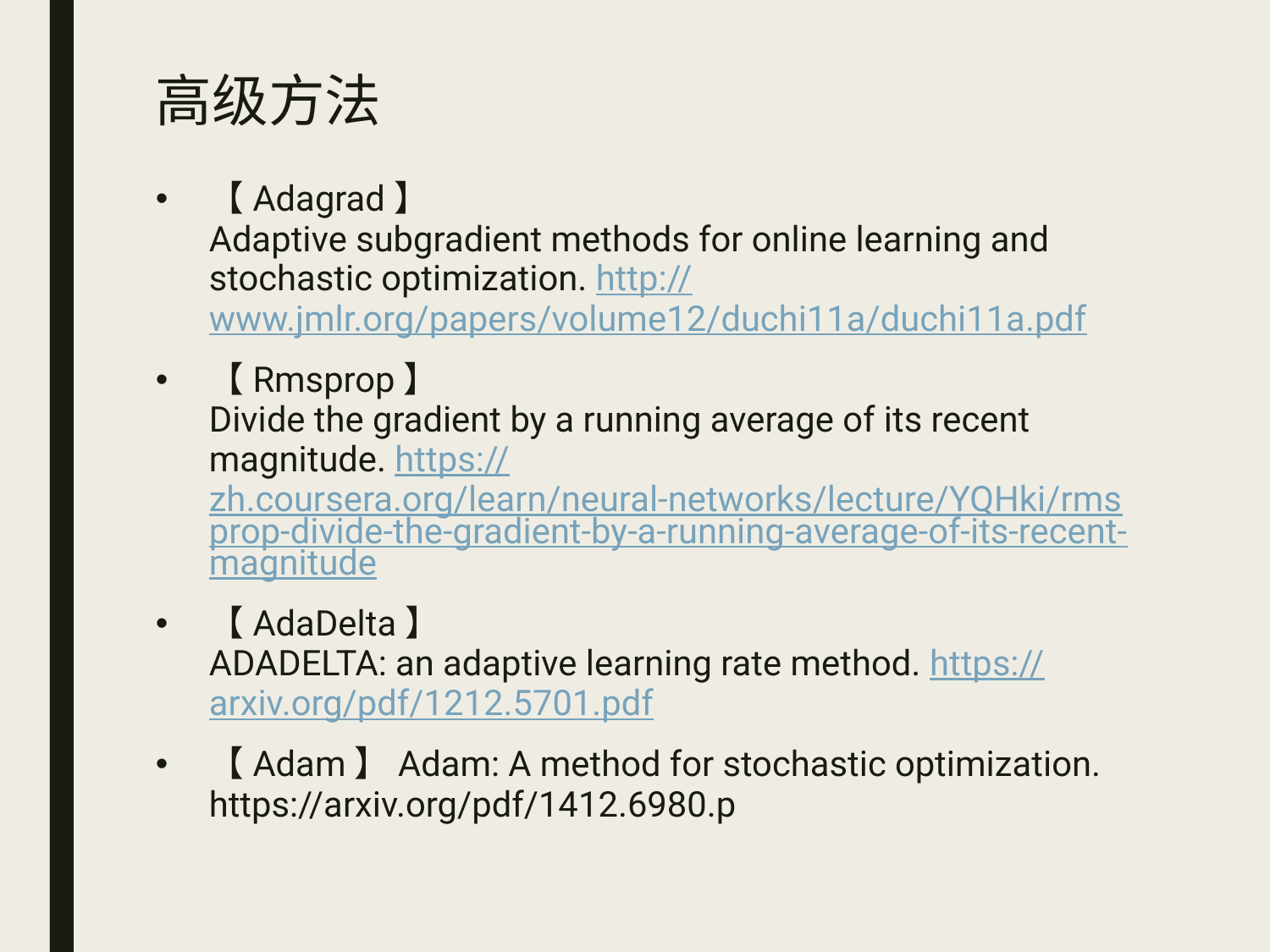

# 高级方法
【Adagrad】
Adaptive subgradient methods for online learning and stochastic optimization. http://www.jmlr.org/papers/volume12/duchi11a/duchi11a.pdf
【Rmsprop】
Divide the gradient by a running average of its recent magnitude. https://zh.coursera.org/learn/neural-networks/lecture/YQHki/rmsprop-divide-the-gradient-by-a-running-average-of-its-recent-magnitude
【AdaDelta】
ADADELTA: an adaptive learning rate method. https://arxiv.org/pdf/1212.5701.pdf
【Adam】Adam: A method for stochastic optimization. https://arxiv.org/pdf/1412.6980.p